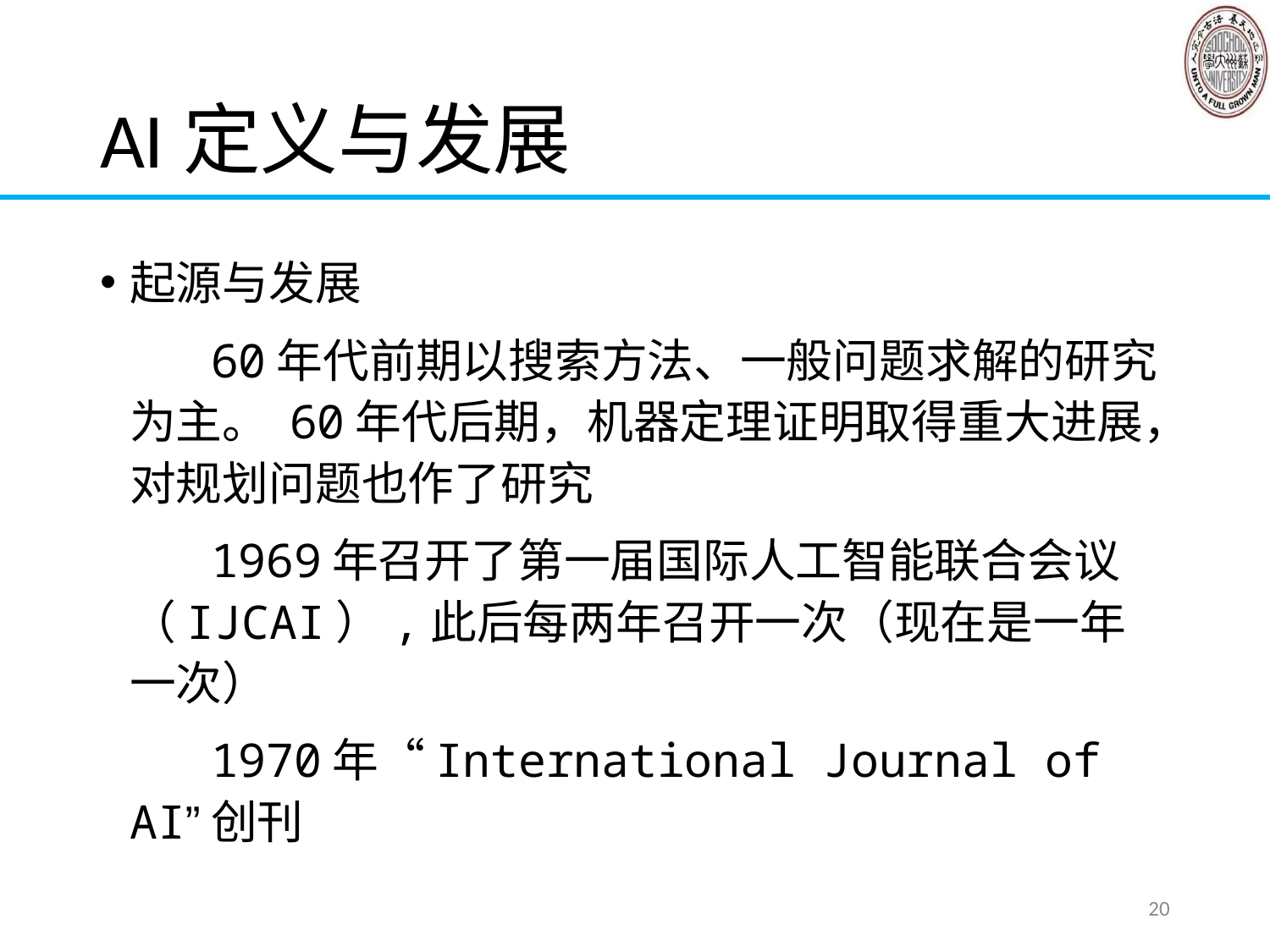

# AI定义与发展
起源与发展
    60年代前期以搜索方法、一般问题求解的研究为主。 60年代后期，机器定理证明取得重大进展，对规划问题也作了研究
    1969年召开了第一届国际人工智能联合会议（IJCAI）,此后每两年召开一次（现在是一年一次）
    1970年“International Journal of AI”创刊

20